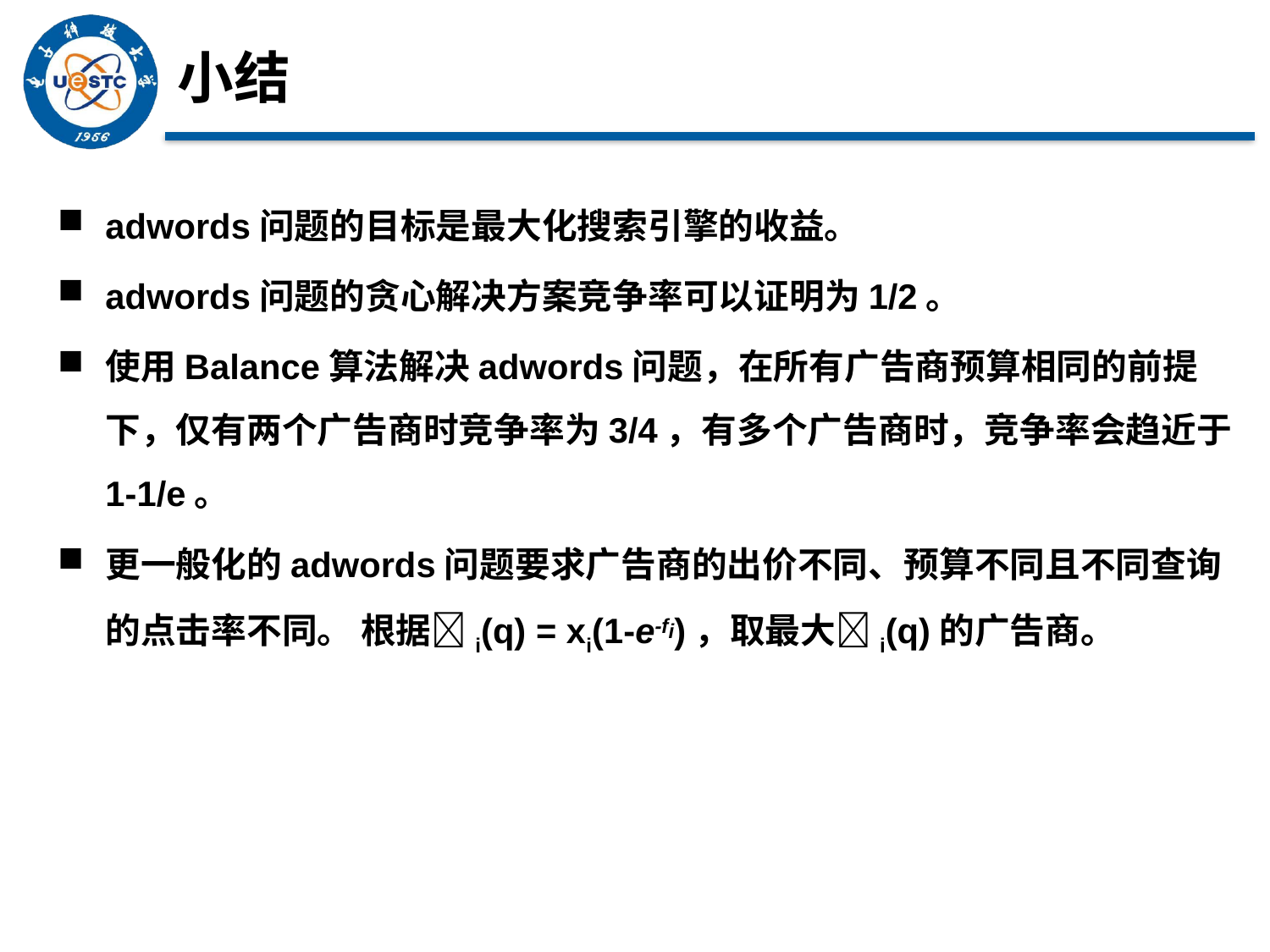

# 小结
adwords问题的目标是最大化搜索引擎的收益。
adwords问题的贪心解决方案竞争率可以证明为1/2。
使用Balance算法解决adwords问题，在所有广告商预算相同的前提下，仅有两个广告商时竞争率为3/4，有多个广告商时，竞争率会趋近于1-1/e。
更一般化的adwords问题要求广告商的出价不同、预算不同且不同查询的点击率不同。 根据ψi(q) = xi(1-e-fi)，取最大ψi(q)的广告商。